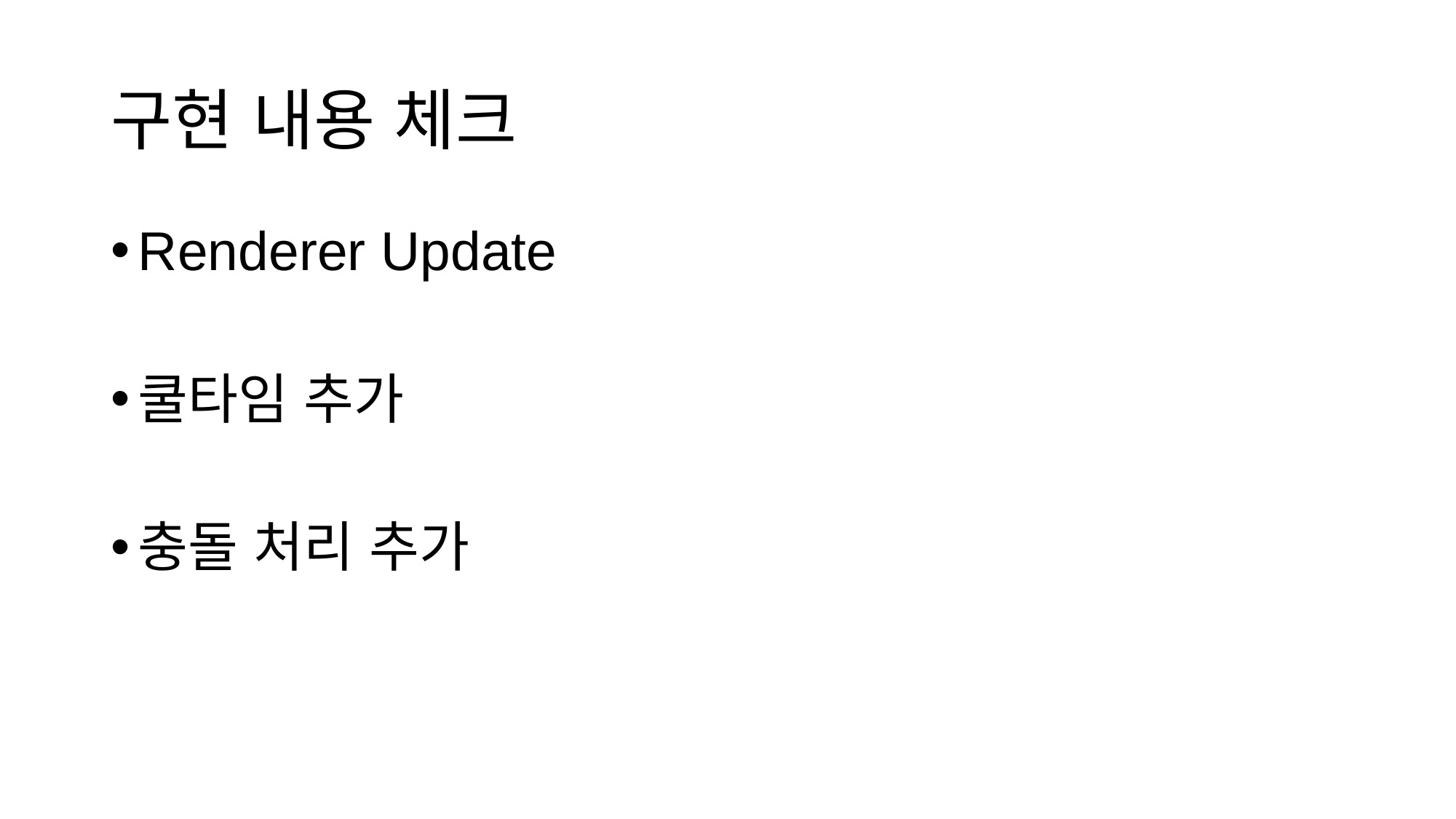

# 구현 내용 체크
Renderer Update

쿨타임 추가

충돌 처리 추가